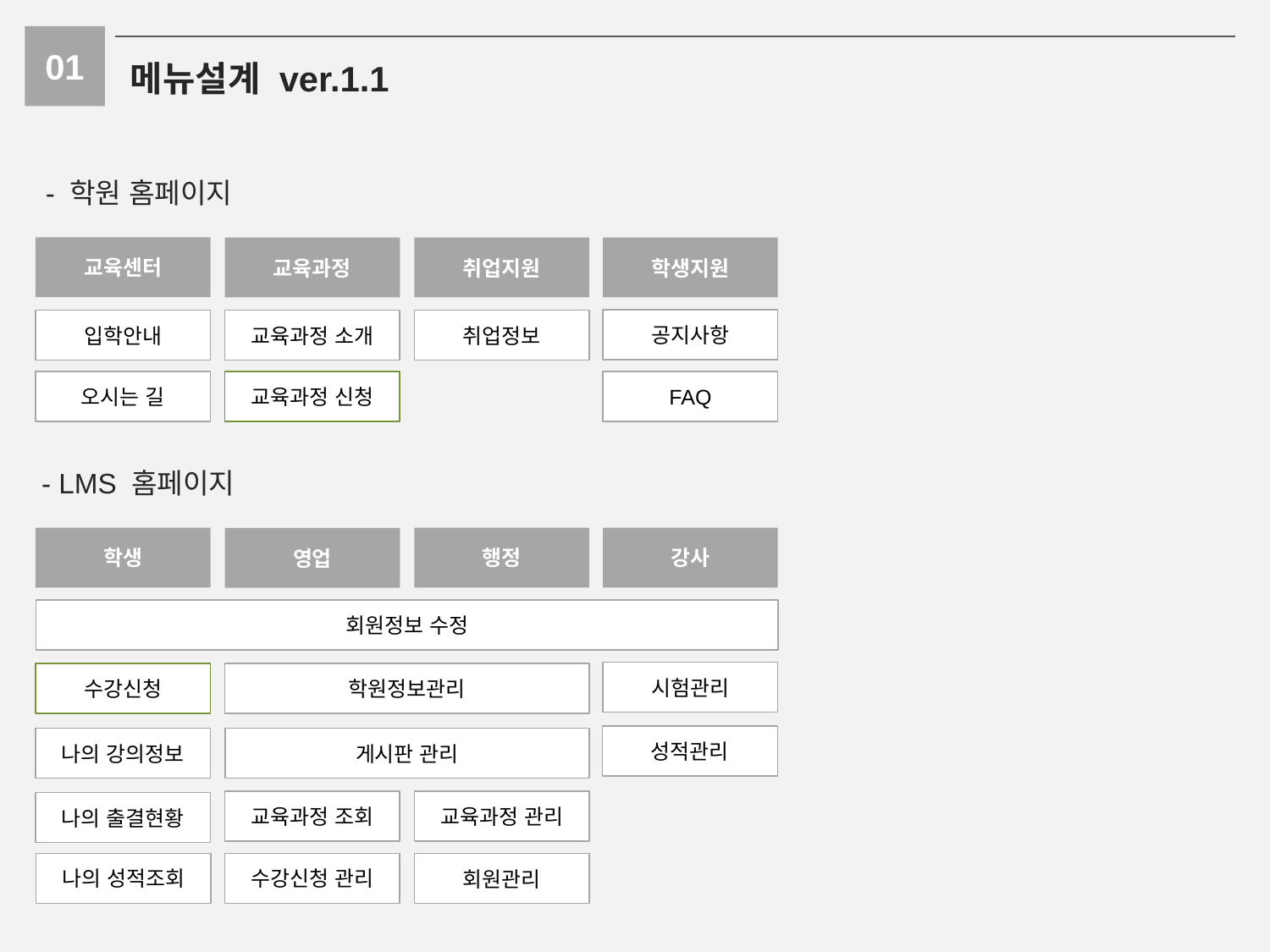

01
메뉴설계 ver.1.1
- 학원 홈페이지
교육센터
교육과정
취업지원
학생지원
공지사항
입학안내
교육과정 소개
취업정보
오시는 길
교육과정 신청
FAQ
- LMS 홈페이지
학생
행정
강사
영업
회원정보 수정
시험관리
학원정보관리
수강신청
성적관리
나의 강의정보
게시판 관리
교육과정 조회
교육과정 관리
나의 출결현황
나의 성적조회
수강신청 관리
회원관리